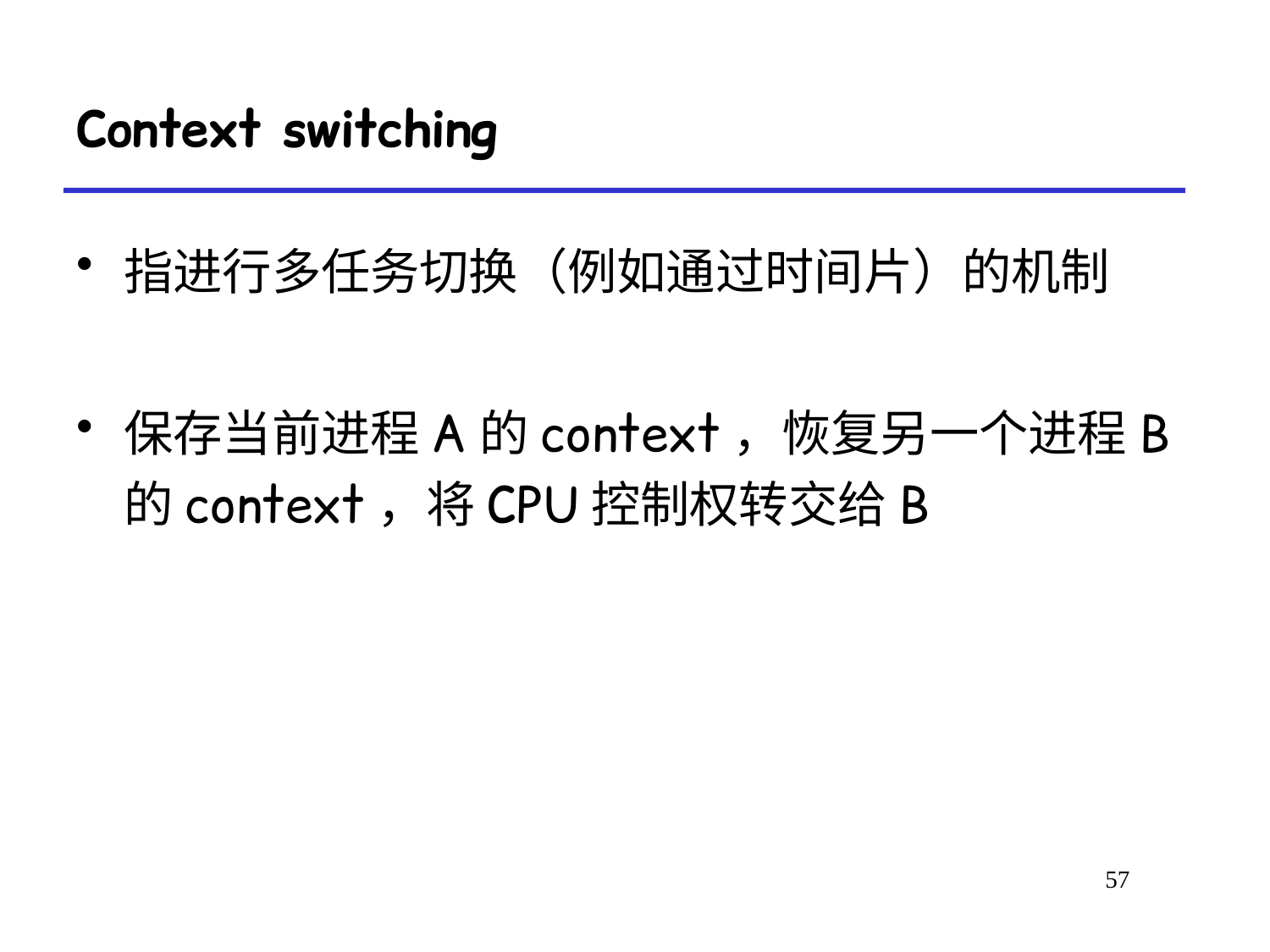

Context switching
指进行多任务切换（例如通过时间片）的机制

保存当前进程A的context，恢复另一个进程B的context，将CPU控制权转交给B
# 57